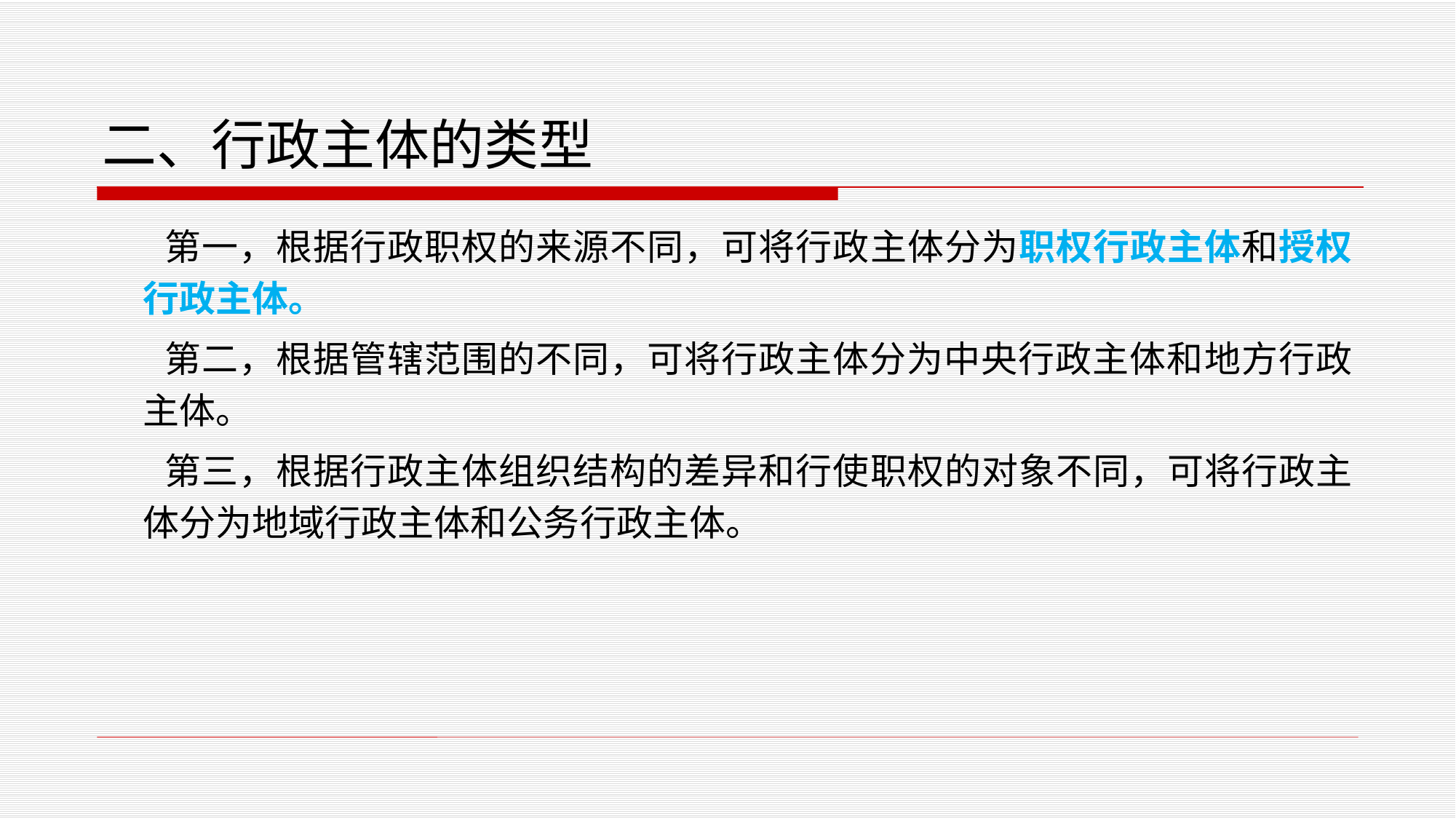

# 二、行政主体的类型
      第一，根据行政职权的来源不同，可将行政主体分为职权行政主体和授权行政主体。
      第二，根据管辖范围的不同，可将行政主体分为中央行政主体和地方行政主体。
      第三，根据行政主体组织结构的差异和行使职权的对象不同，可将行政主体分为地域行政主体和公务行政主体。